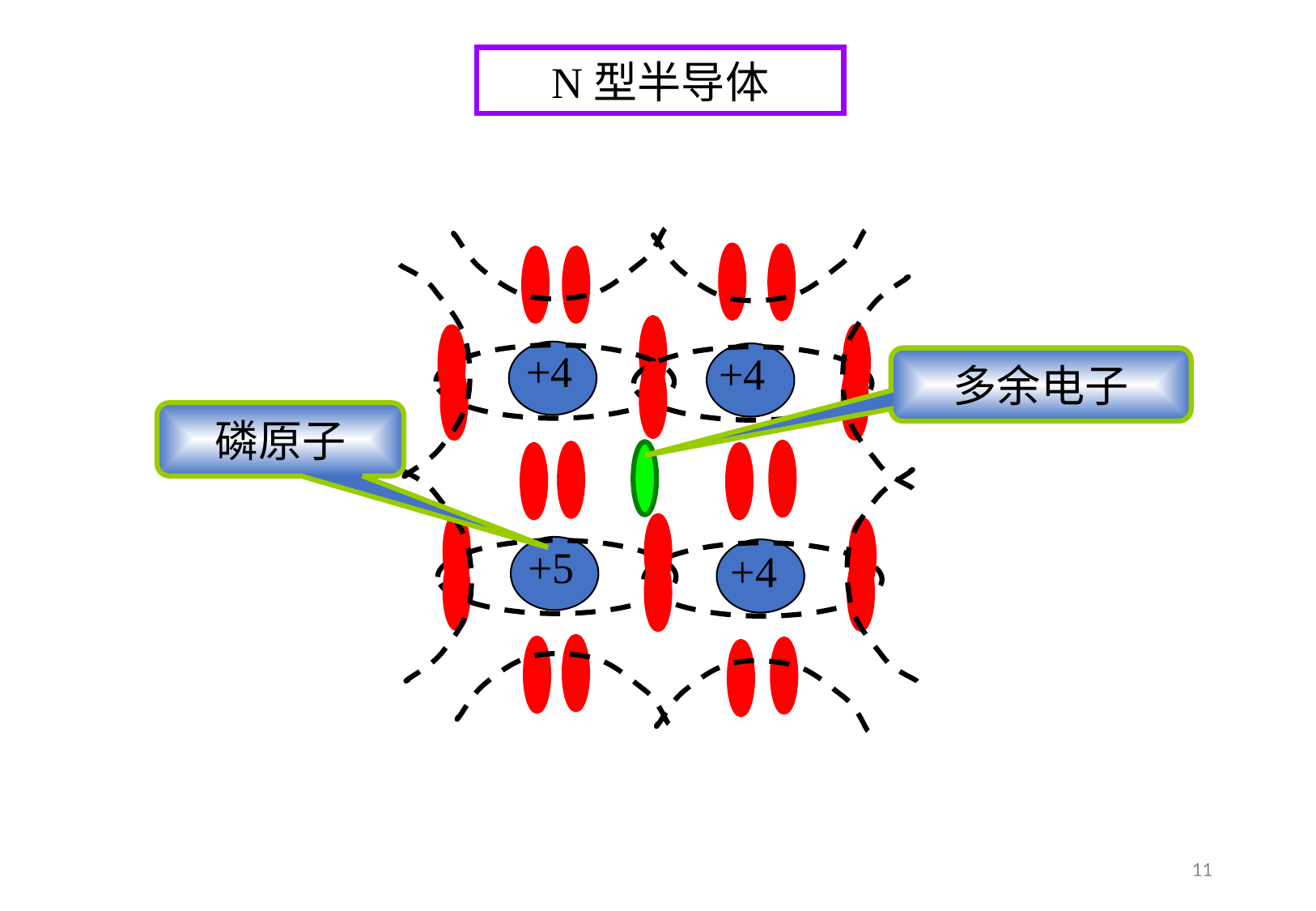

N型半导体

+4
+4

+5

+4

多余电子
磷原子
11